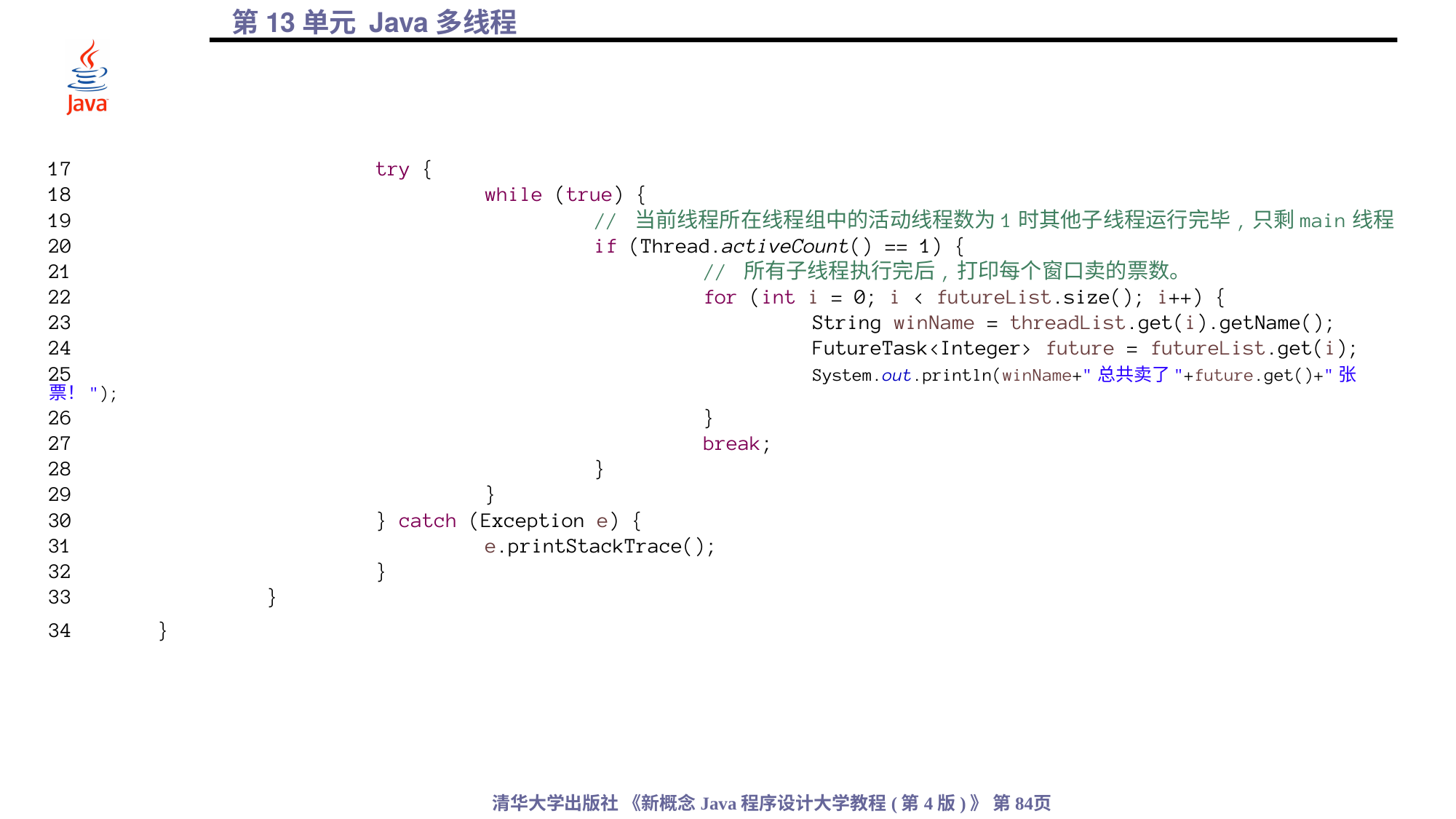

17			try {
18				while (true) {
19					// 当前线程所在线程组中的活动线程数为1时其他子线程运行完毕,只剩main线程
20					if (Thread.activeCount() == 1) {
21						// 所有子线程执行完后,打印每个窗口卖的票数。
22						for (int i = 0; i < futureList.size(); i++) {
23							String winName = threadList.get(i).getName();
24							FutureTask<Integer> future = futureList.get(i);
25							System.out.println(winName+"总共卖了"+future.get()+"张票！");
26						}
27						break;
28					}
29				}
30			} catch (Exception e) {
31				e.printStackTrace();
32			}
33		}
34	}